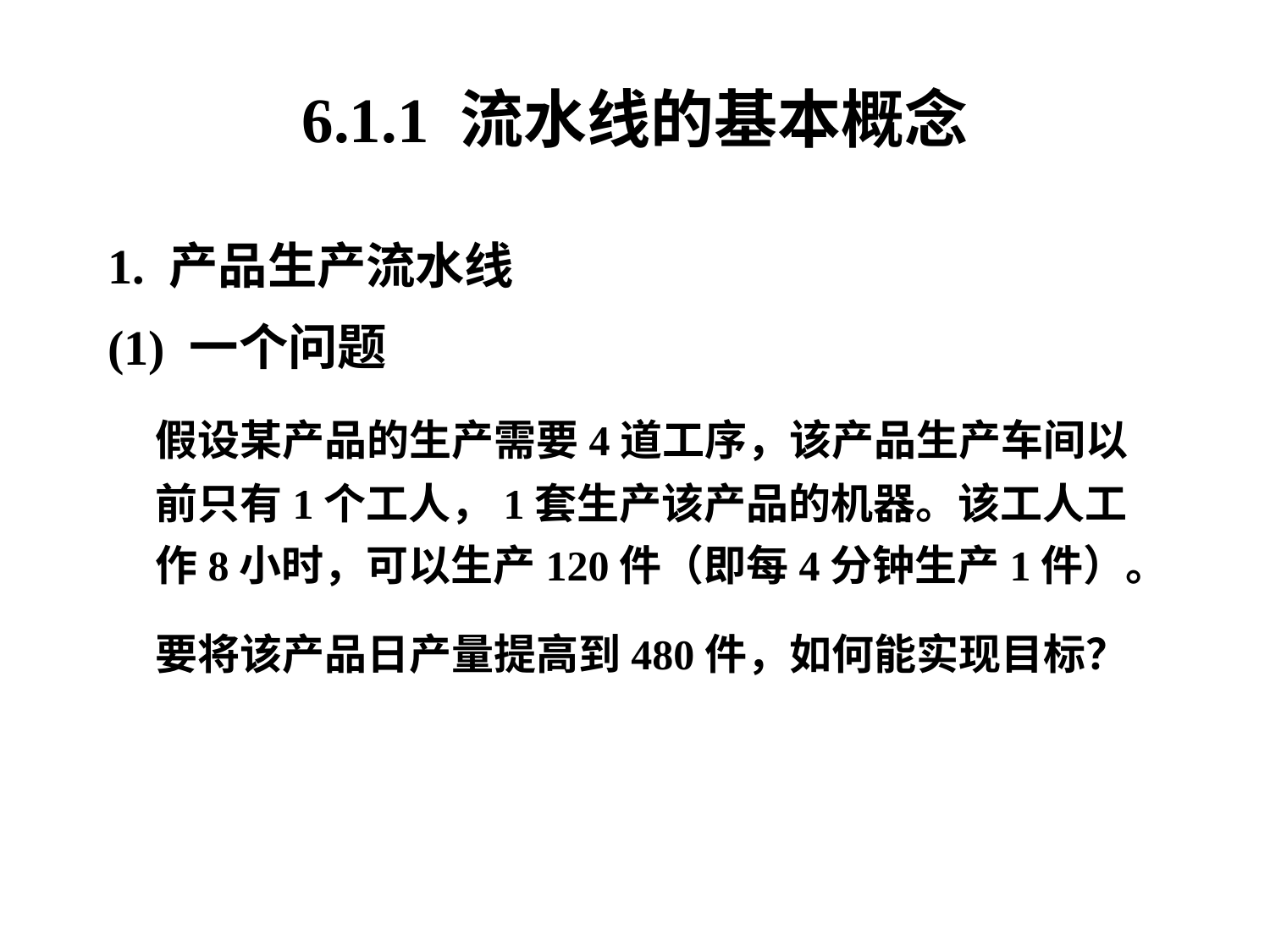

# 6.1.1 流水线的基本概念
1. 产品生产流水线
(1) 一个问题
	假设某产品的生产需要4道工序，该产品生产车间以前只有1个工人，1套生产该产品的机器。该工人工作8小时，可以生产120件（即每4分钟生产1件）。
	要将该产品日产量提高到480件，如何能实现目标？